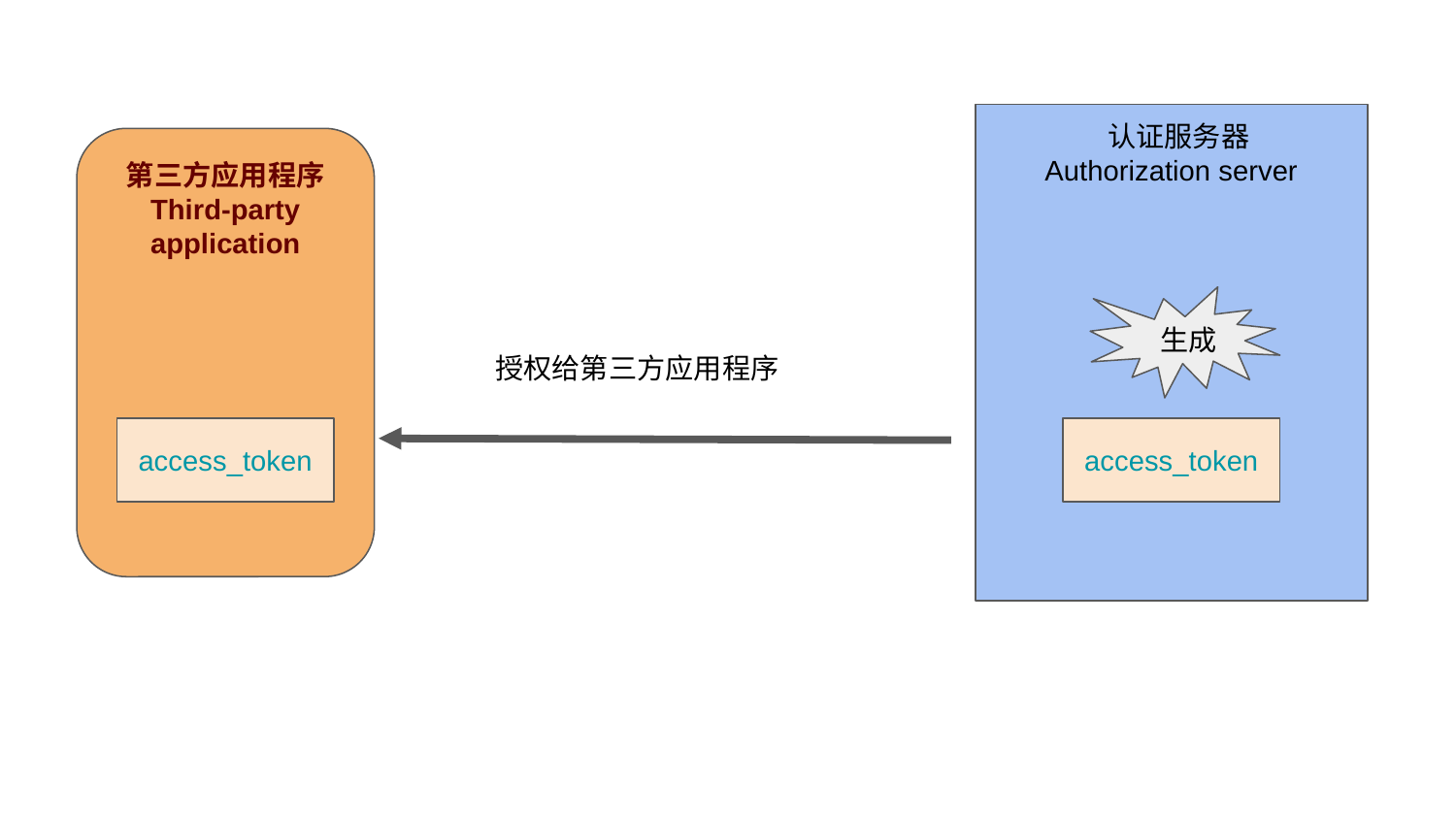

认证服务器
Authorization server
第三方应用程序
Third-party application
 生成
授权给第三方应用程序
access_token
access_token